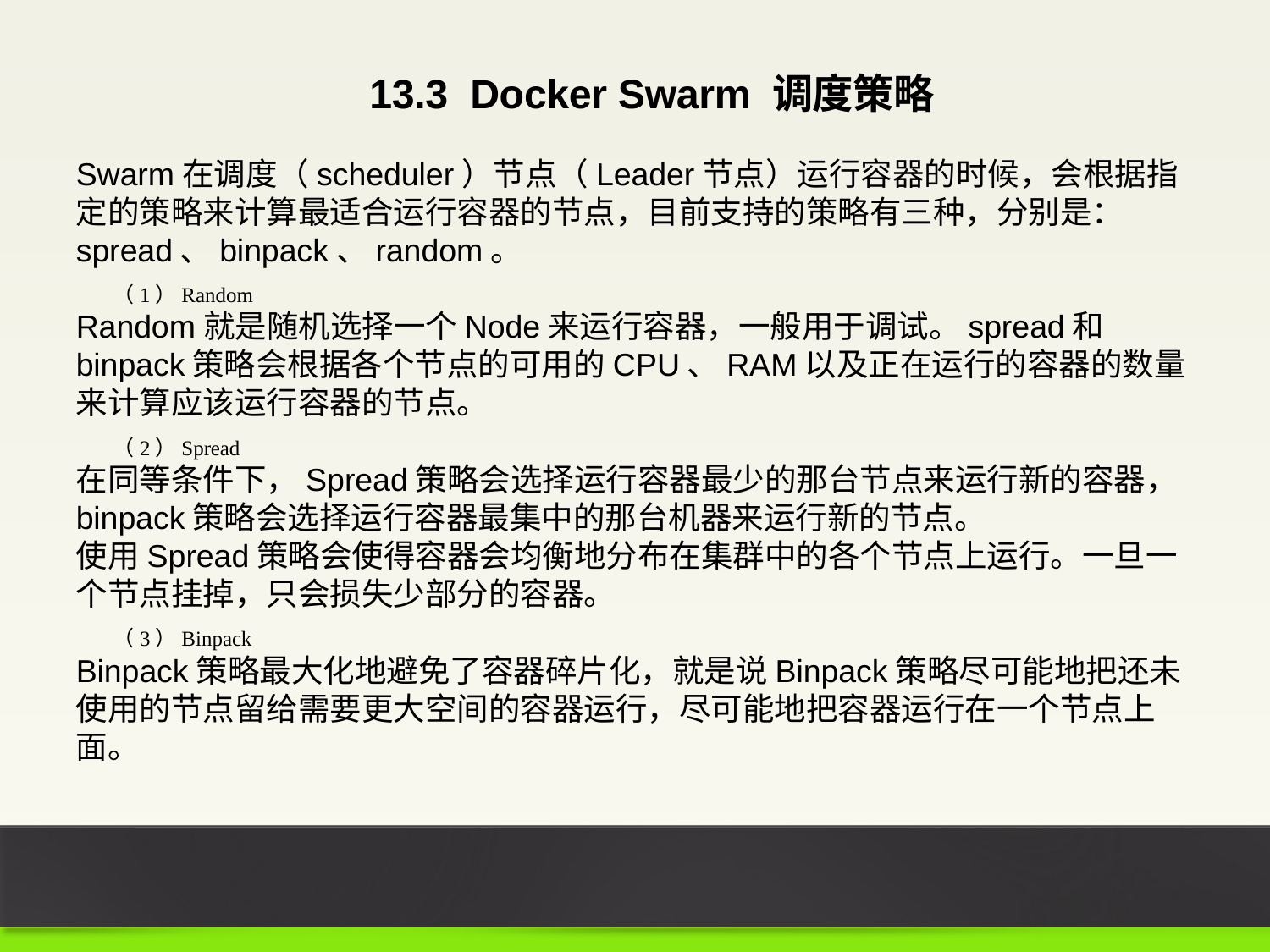

13.3  Docker Swarm 调度策略
Swarm在调度（scheduler）节点（Leader节点）运行容器的时候，会根据指定的策略来计算最适合运行容器的节点，目前支持的策略有三种，分别是：spread、binpack、random。
（1）Random
Random就是随机选择一个Node来运行容器，一般用于调试。spread和binpack策略会根据各个节点的可用的CPU、RAM以及正在运行的容器的数量来计算应该运行容器的节点。
（2）Spread
在同等条件下，Spread策略会选择运行容器最少的那台节点来运行新的容器，binpack策略会选择运行容器最集中的那台机器来运行新的节点。
使用Spread策略会使得容器会均衡地分布在集群中的各个节点上运行。一旦一个节点挂掉，只会损失少部分的容器。
（3）Binpack
Binpack策略最大化地避免了容器碎片化，就是说Binpack策略尽可能地把还未使用的节点留给需要更大空间的容器运行，尽可能地把容器运行在一个节点上面。